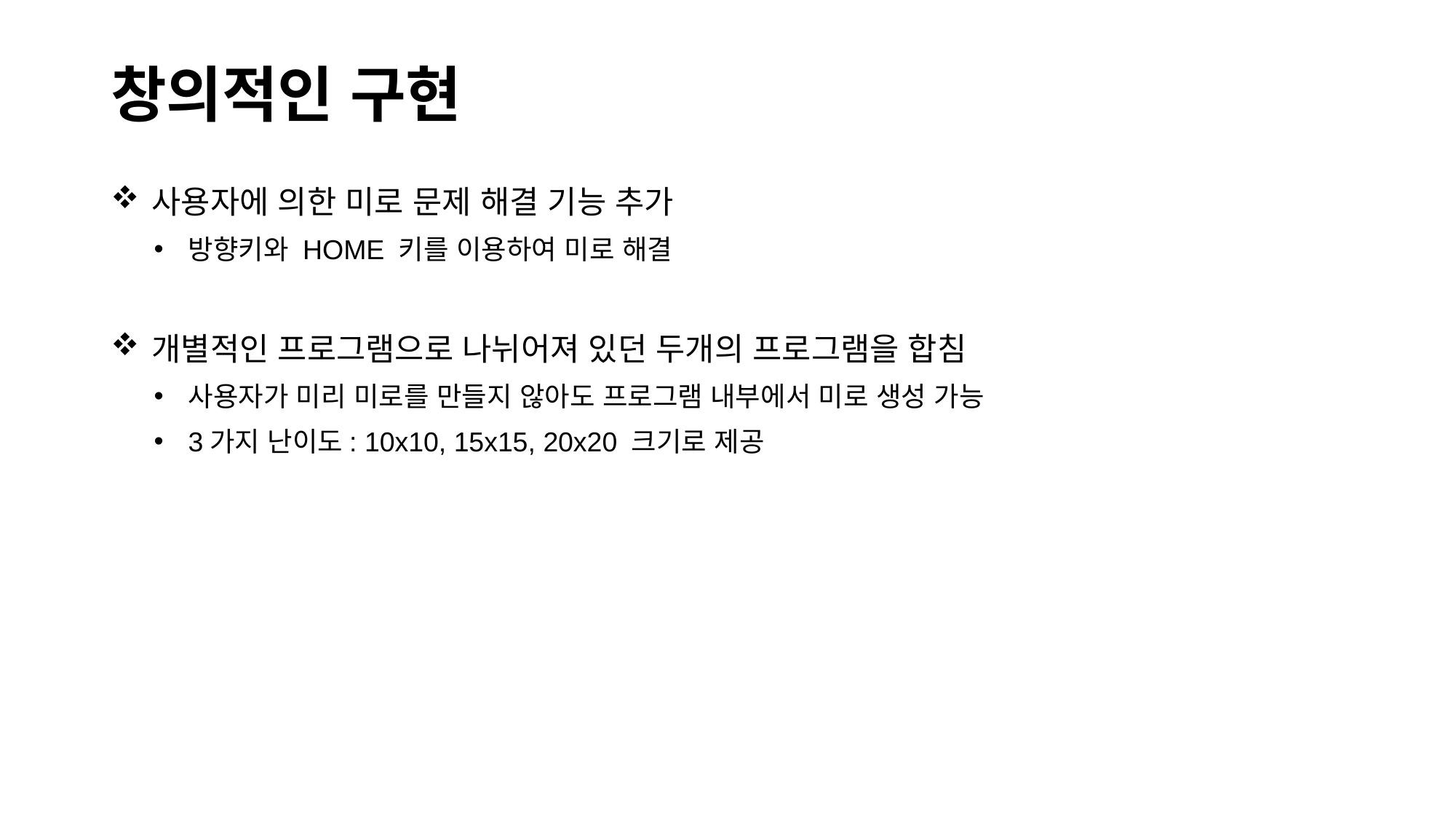

# 창의적인 구현
사용자에 의한 미로 문제 해결 기능 추가
방향키와 HOME 키를 이용하여 미로 해결

개별적인 프로그램으로 나뉘어져 있던 두개의 프로그램을 합침
사용자가 미리 미로를 만들지 않아도 프로그램 내부에서 미로 생성 가능
3가지 난이도: 10x10, 15x15, 20x20 크기로 제공